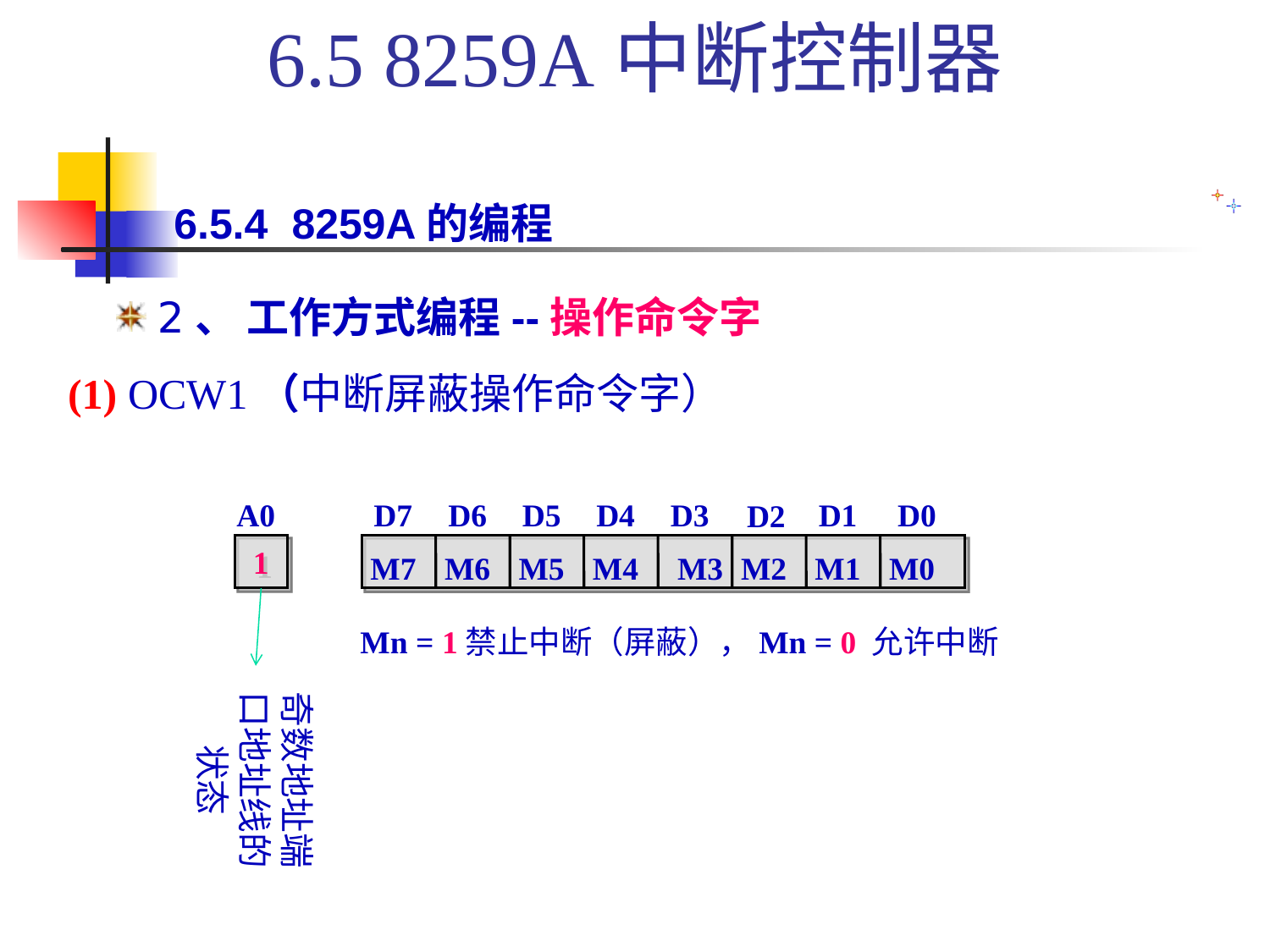

6.5 8259A中断控制器
          6.5.4  8259A的编程
 2、 工作方式编程--操作命令字
(1) OCW1（中断屏蔽操作命令字）
A0
D7
D6
D5
D4
D3
D1
D0
D2
1

M7
M6
M5
M4
M3
M2
M1
M0
Mn = 1禁止中断（屏蔽），Mn = 0 允许中断
奇数地址端口地址线的状态